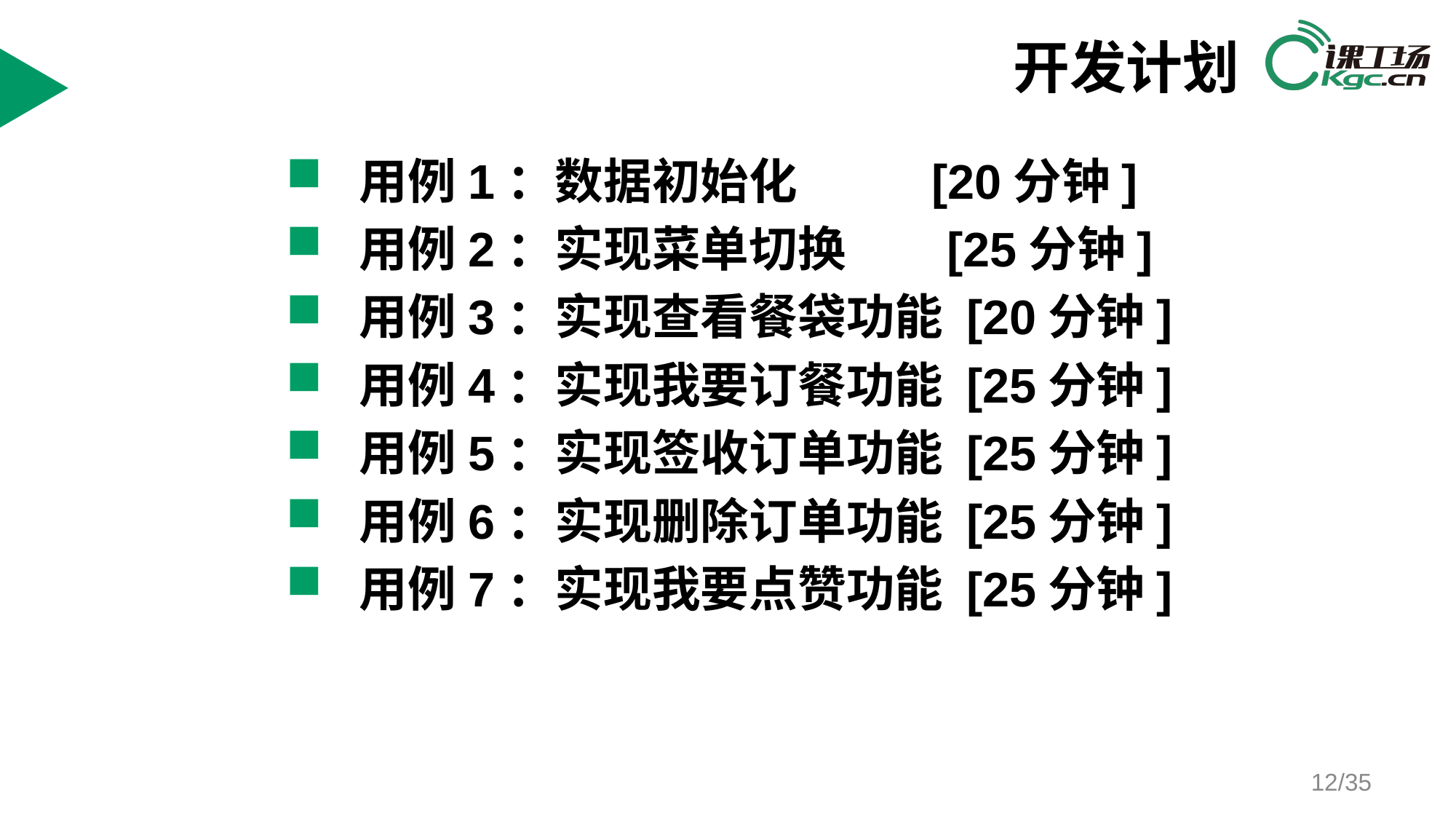

# 开发计划
用例1：数据初始化           [20分钟]
用例2：实现菜单切换        [25分钟]
用例3：实现查看餐袋功能 [20分钟]
用例4：实现我要订餐功能 [25分钟]
用例5：实现签收订单功能 [25分钟]
用例6：实现删除订单功能 [25分钟]
用例7：实现我要点赞功能 [25分钟]
12/35